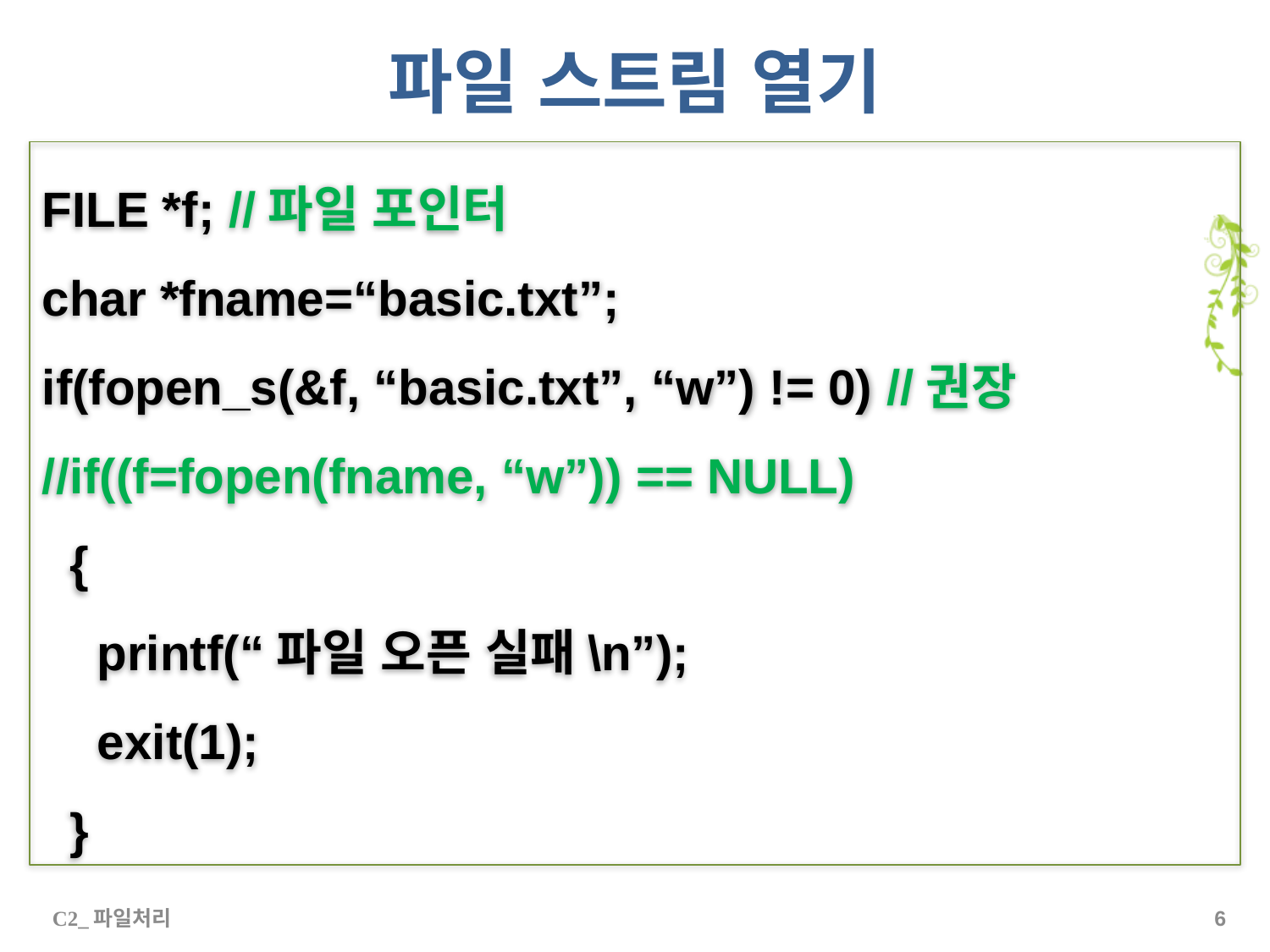

# 파일 스트림 열기
FILE *f; //파일 포인터
char *fname=“basic.txt”;
if(fopen_s(&f, “basic.txt”, “w”) != 0) //권장
//if((f=fopen(fname, “w”)) == NULL)
  {
    printf(“파일 오픈 실패\n”);
    exit(1);
  }
C2_파일처리
6